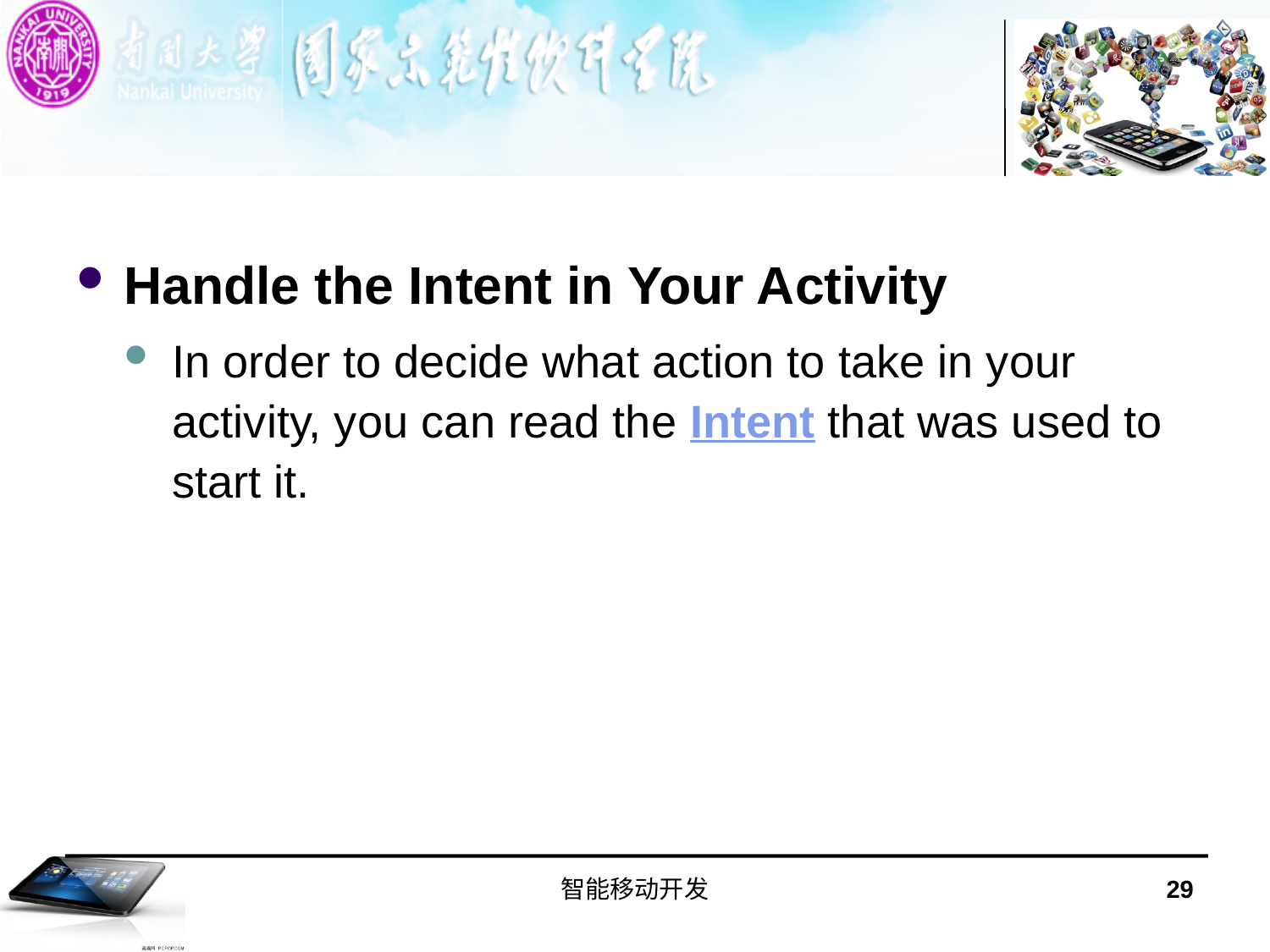

#
Handle the Intent in Your Activity
In order to decide what action to take in your activity, you can read the Intent that was used to start it.

智能移动开发
29